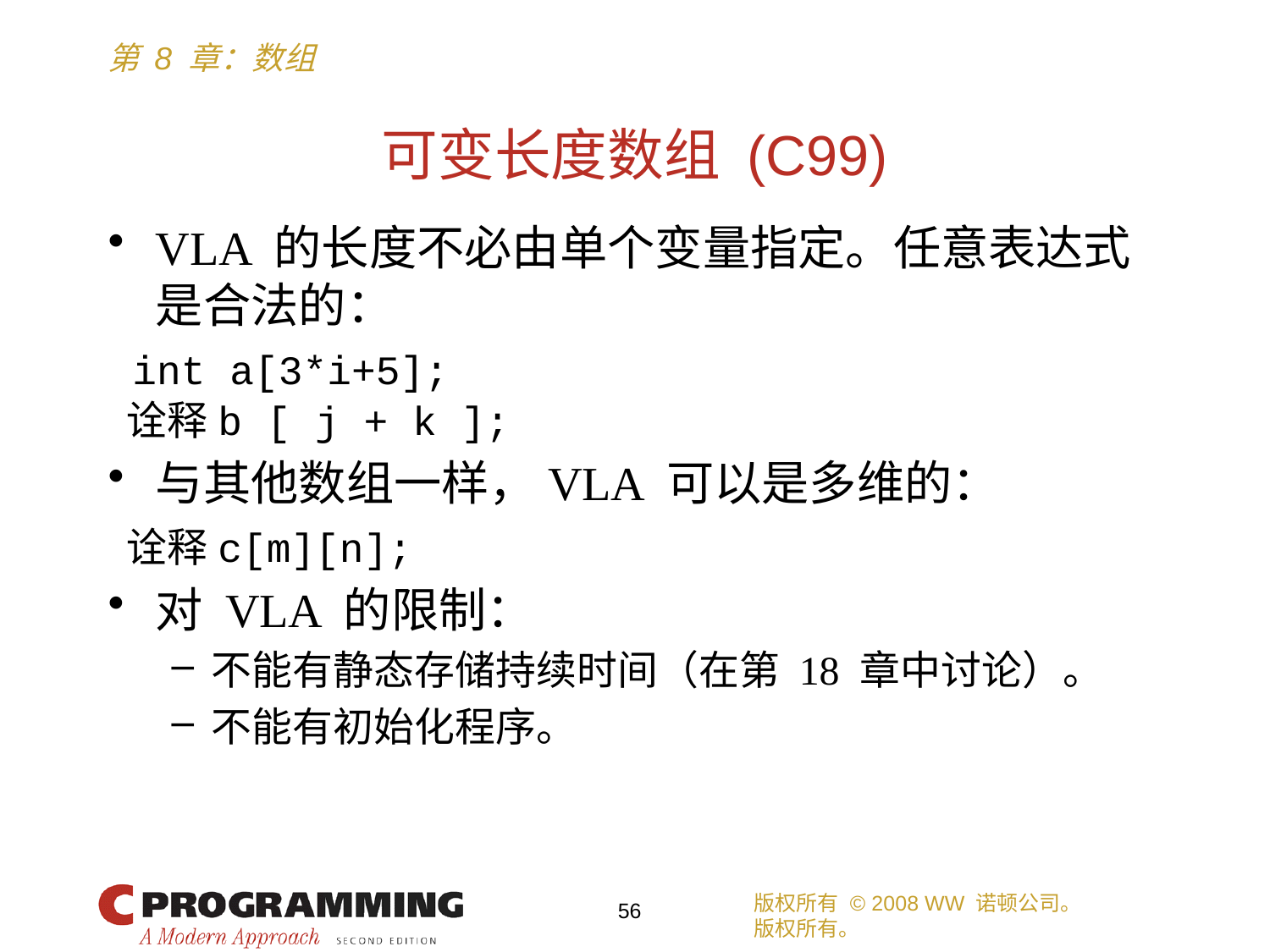

# 可变长度数组 (C99)
VLA 的长度不必由单个变量指定。任意表达式是合法的：
 int a[3*i+5];
 诠释b [ j + k ];
与其他数组一样，VLA 可以是多维的：
 诠释c[m][n];
对 VLA 的限制：
不能有静态存储持续时间（在第 18 章中讨论）。
不能有初始化程序。
版权所有 © 2008 WW 诺顿公司。
版权所有。
56